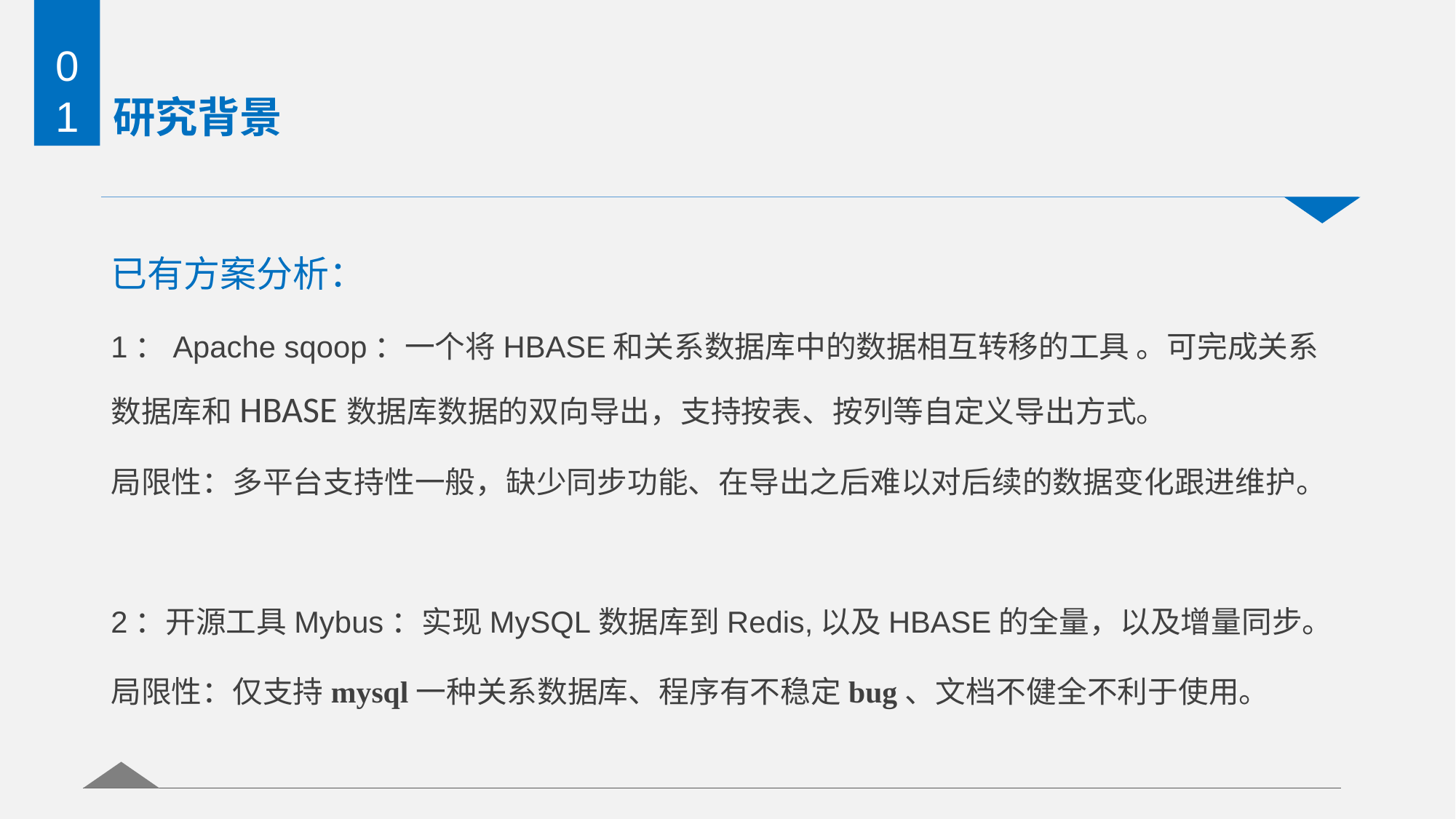

01
# 研究背景

已有方案分析：
1：Apache sqoop：一个将HBASE和关系数据库中的数据相互转移的工具 。可完成关系数据库和HBASE数据库数据的双向导出，支持按表、按列等自定义导出方式。
局限性：多平台支持性一般，缺少同步功能、在导出之后难以对后续的数据变化跟进维护。

2：开源工具Mybus：实现MySQL数据库到Redis,以及HBASE的全量，以及增量同步。
局限性：仅支持mysql一种关系数据库、程序有不稳定bug、文档不健全不利于使用。